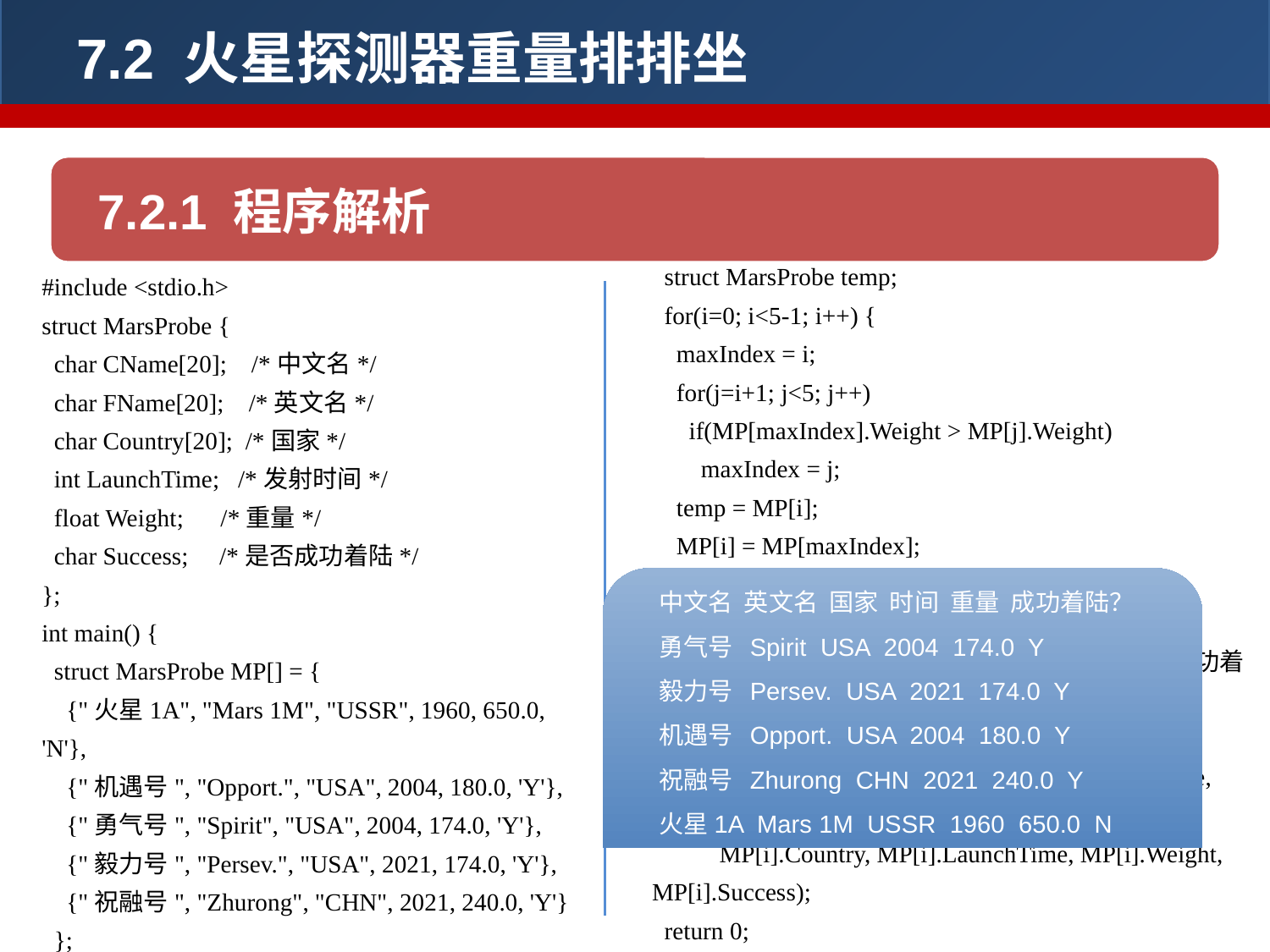

7.2 火星探测器重量排排坐
7.2.1 程序解析
  struct MarsProbe temp;
  for(i=0; i<5-1; i++) {
    maxIndex = i;
    for(j=i+1; j<5; j++)
      if(MP[maxIndex].Weight > MP[j].Weight)
        maxIndex = j;
    temp = MP[i];
    MP[i] = MP[maxIndex];
    MP[maxIndex] = temp;
  }
  printf("中文名\t英文名\t国家\t时间\t重量\t成功着陆？\n");
  for(i=0; i<5; i++)
    printf("%s\t%s\t%s\t%d\t%.1f\t%c\n", MP[i].CName, MP[i].FName,
           MP[i].Country, MP[i].LaunchTime, MP[i].Weight, MP[i].Success);
  return 0;
}
#include <stdio.h>
struct MarsProbe {
  char CName[20];    /*中文名*/
  char FName[20];    /*英文名*/
  char Country[20];  /*国家*/
  int LaunchTime;   /*发射时间*/
  float Weight;      /*重量*/
  char Success;     /*是否成功着陆*/
};
int main() {
  struct MarsProbe MP[] = {
    {"火星1A", "Mars 1M", "USSR", 1960, 650.0, 'N'},
    {"机遇号", "Opport.", "USA", 2004, 180.0, 'Y'},
    {"勇气号", "Spirit", "USA", 2004, 174.0, 'Y'},
    {"毅力号", "Persev.", "USA", 2021, 174.0, 'Y'},
    {"祝融号", "Zhurong", "CHN", 2021, 240.0, 'Y'}
  };
 int i, j, maxIndex;

中文名  英文名  国家  时间  重量  成功着陆？
勇气号  Spirit  USA  2004  174.0  Y
毅力号  Persev.  USA  2021  174.0  Y
机遇号  Opport.  USA  2004  180.0  Y
祝融号  Zhurong  CHN  2021  240.0  Y
火星1A  Mars 1M  USSR  1960  650.0  N